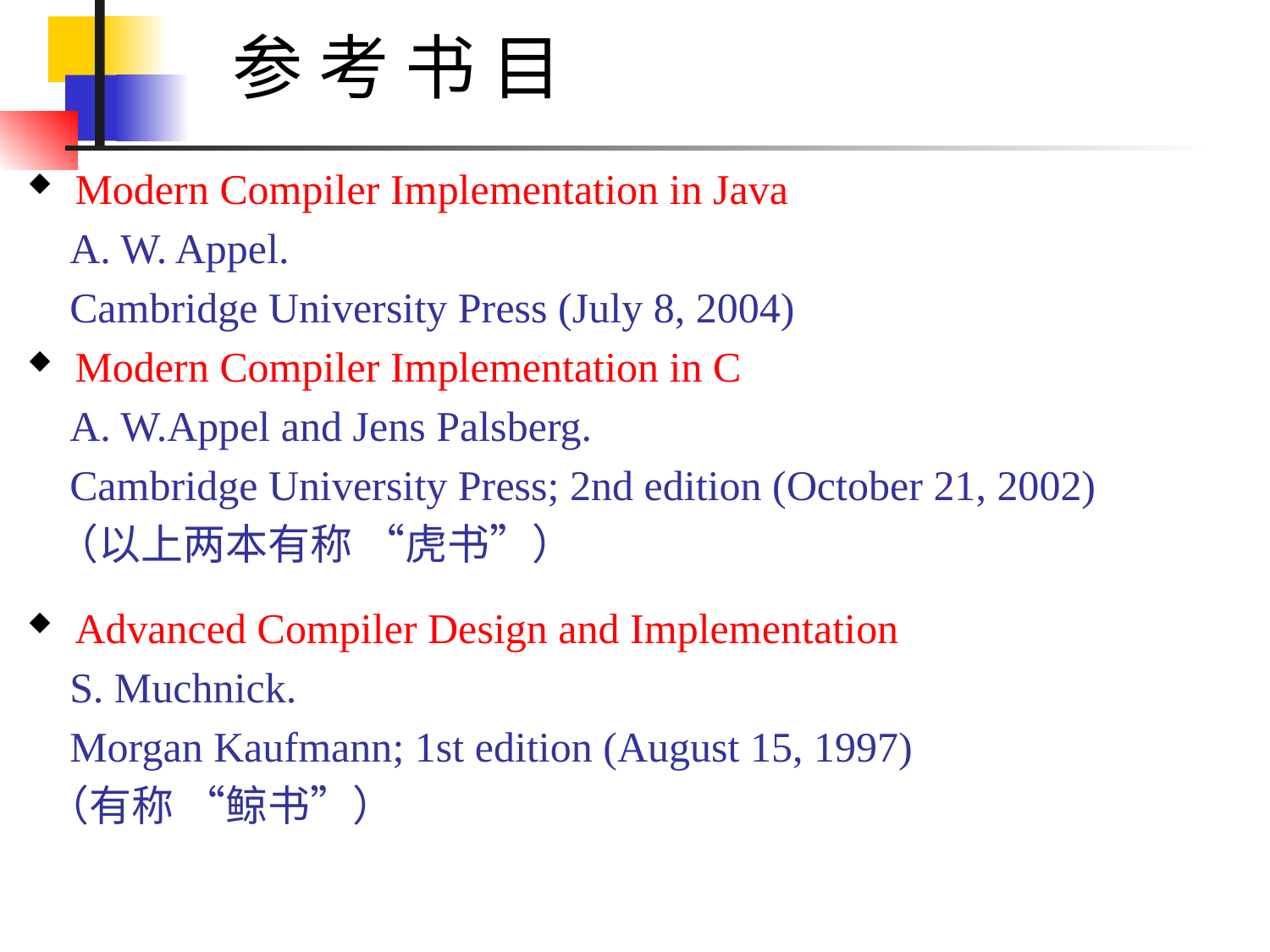

参 考 书 目
Modern Compiler Implementation in Java
    A. W. Appel.
    Cambridge University Press (July 8, 2004)
Modern Compiler Implementation in C
    A. W.Appel and Jens Palsberg.
    Cambridge University Press; 2nd edition (October 21, 2002)
  （以上两本有称 “虎书”）

Advanced Compiler Design and Implementation
    S. Muchnick.
    Morgan Kaufmann; 1st edition (August 15, 1997)
 （有称 “鲸书”）